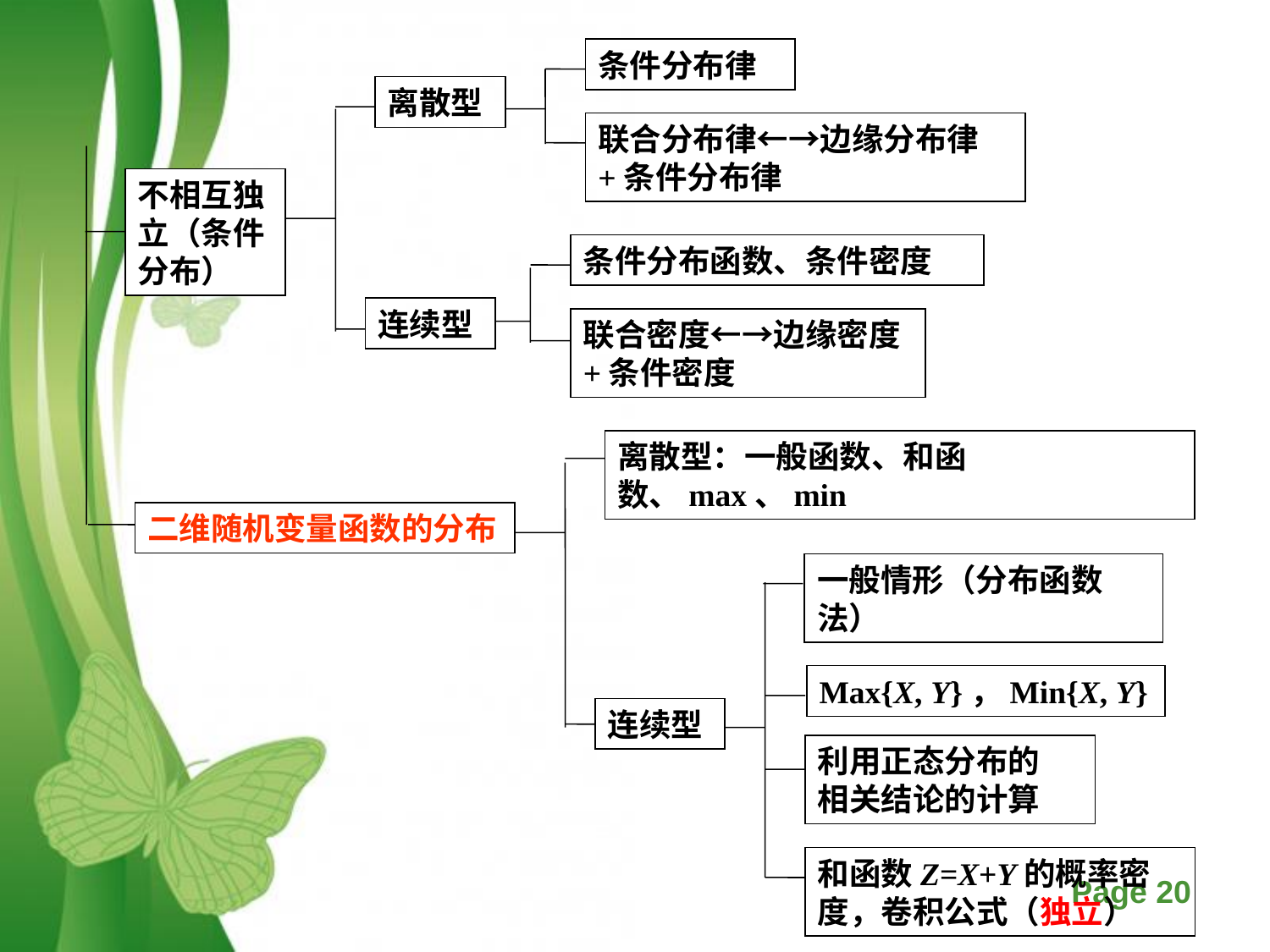

条件分布律

离散型

联合分布律←→边缘分布律+条件分布律

不相互独立（条件分布）

条件分布函数、条件密度

连续型
联合密度←→边缘密度+条件密度

离散型：一般函数、和函数、max、min

二维随机变量函数的分布

一般情形（分布函数法）

Max{X, Y}，Min{X, Y}

连续型

利用正态分布的
相关结论的计算

和函数Z=X+Y的概率密度，卷积公式（独立）